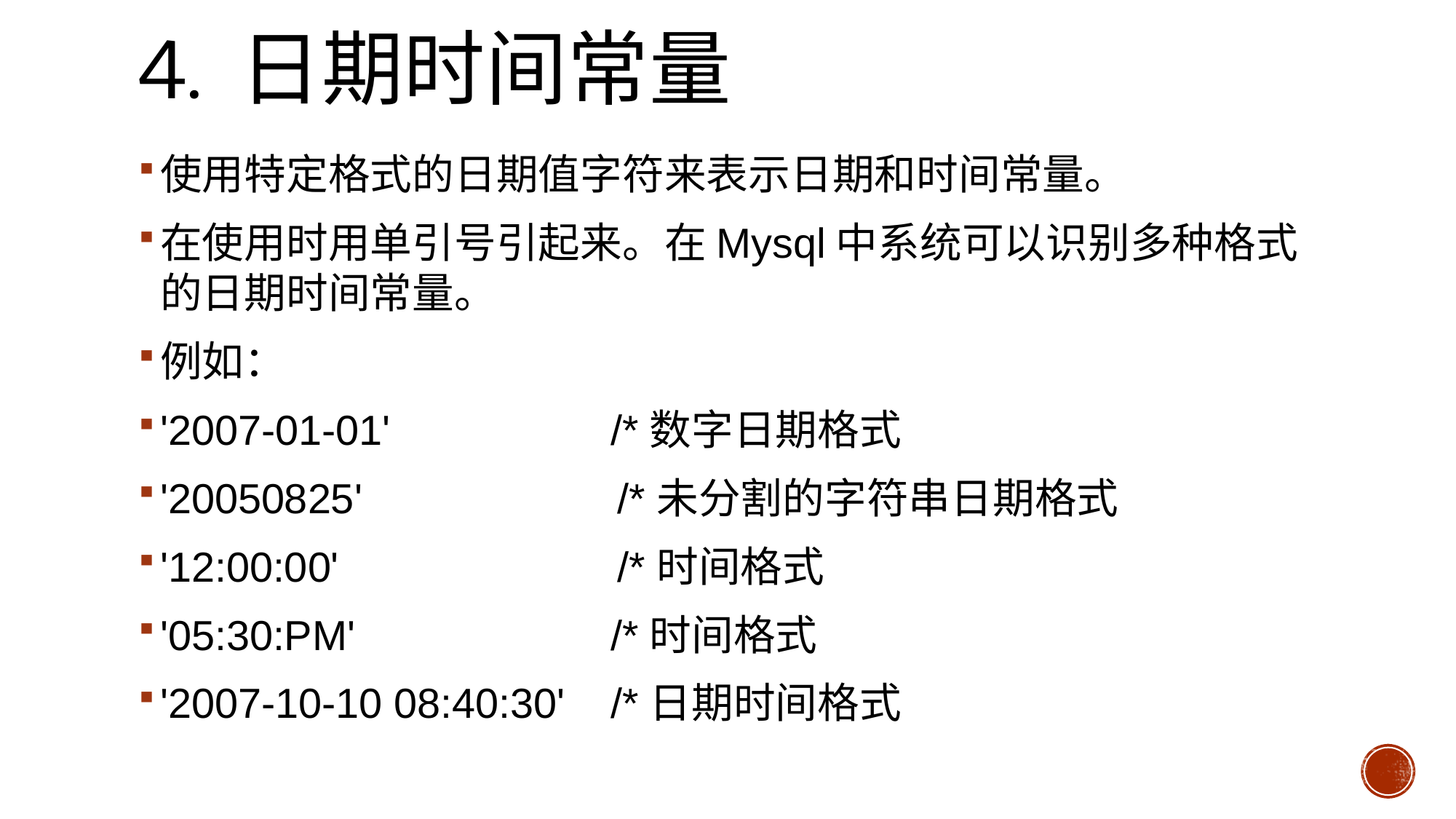

# 4. 日期时间常量
使用特定格式的日期值字符来表示日期和时间常量。
在使用时用单引号引起来。在Mysql中系统可以识别多种格式的日期时间常量。
例如：
'2007-01-01'                   /*数字日期格式
'20050825'                      /*未分割的字符串日期格式
'12:00:00'                        /*时间格式
'05:30:PM'                      /*时间格式
'2007-10-10 08:40:30'    /*日期时间格式
18